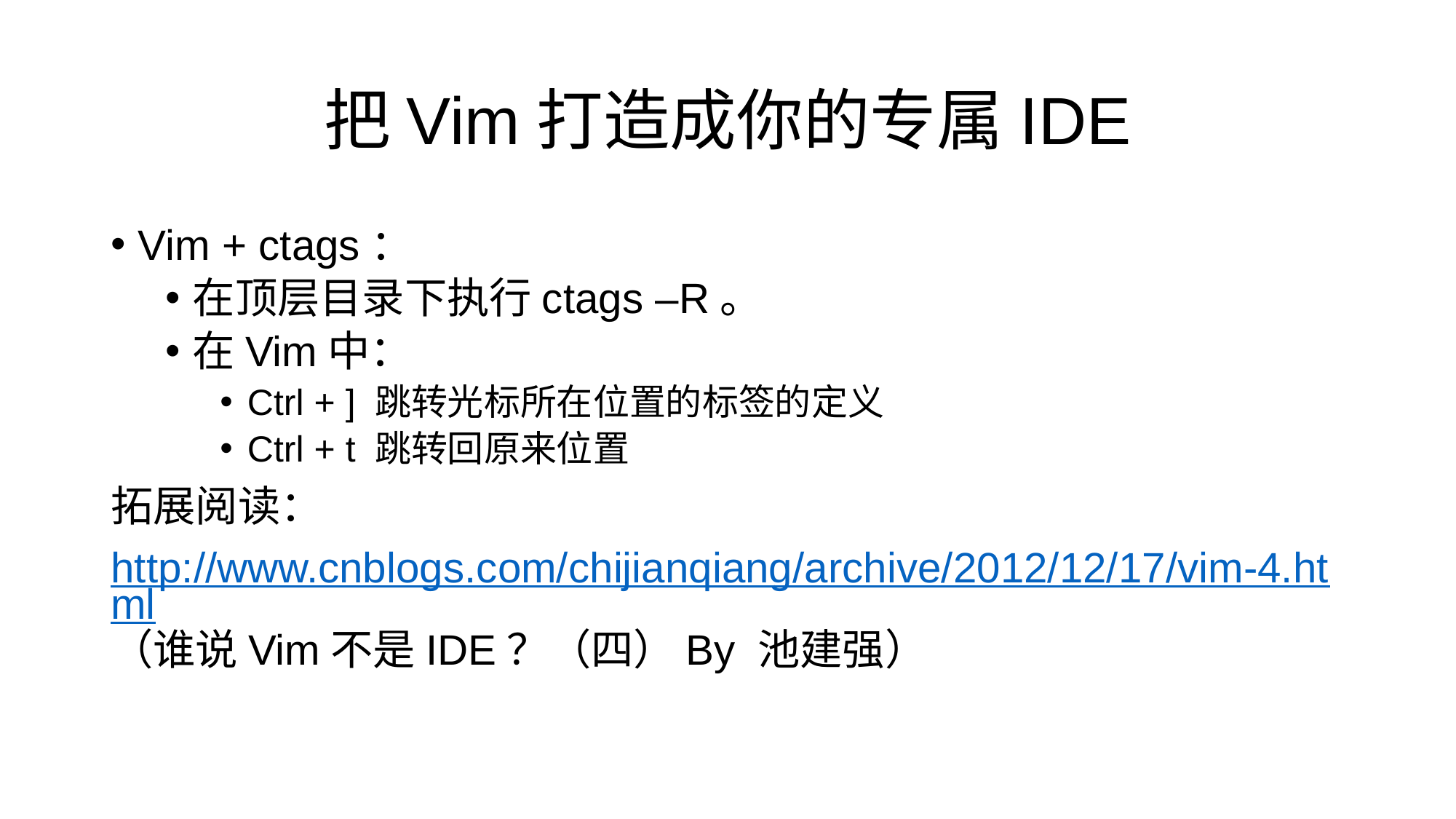

# 把Vim打造成你的专属IDE
Vim + ctags：
在顶层目录下执行ctags –R。
在Vim中：
Ctrl + ] 跳转光标所在位置的标签的定义
Ctrl + t 跳转回原来位置
拓展阅读：
http://www.cnblogs.com/chijianqiang/archive/2012/12/17/vim-4.html（谁说Vim不是IDE？（四）By 池建强）